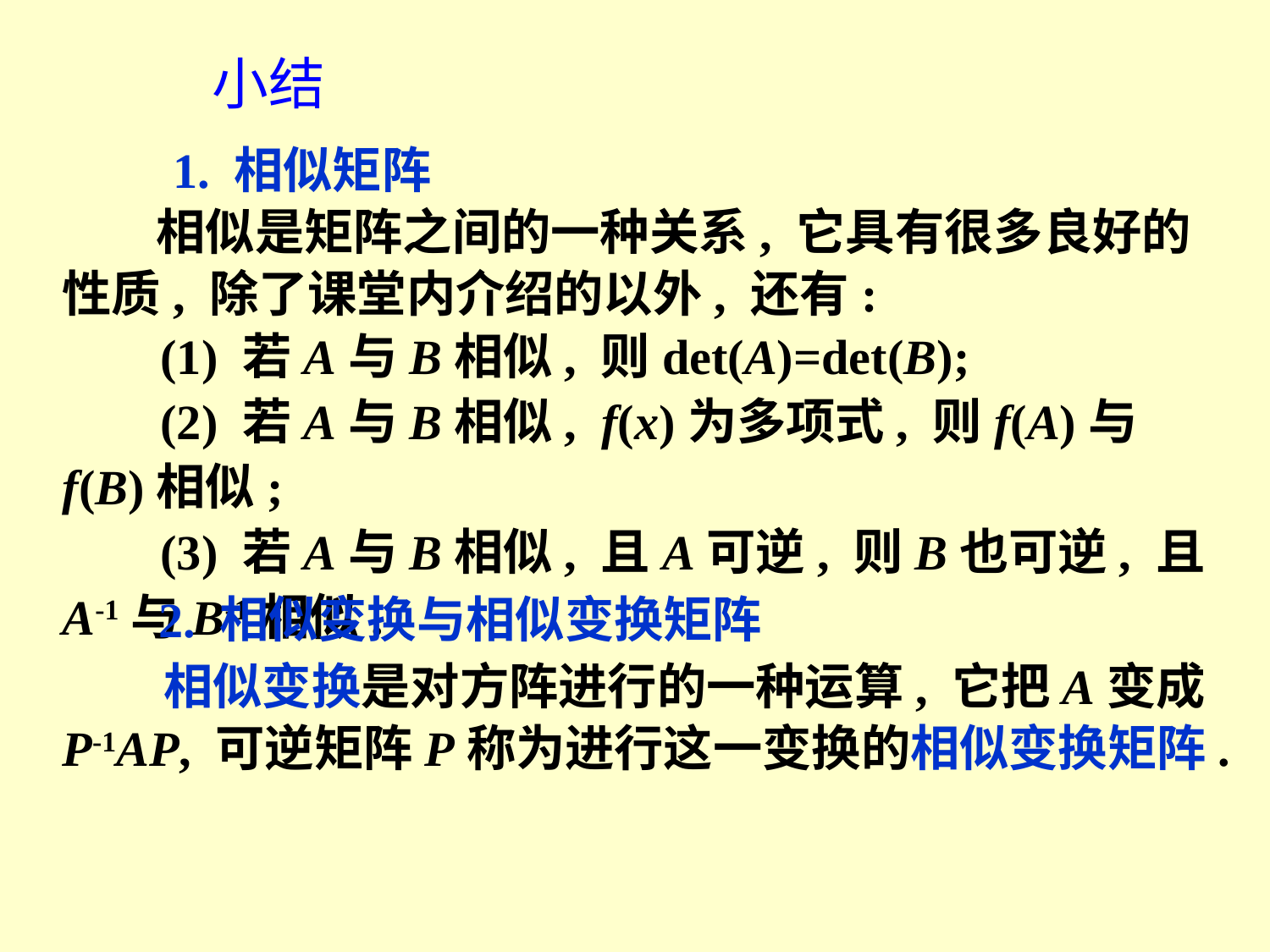

小结
　　1. 相似矩阵
　    相似是矩阵之间的一种关系, 它具有很多良好的性质, 除了课堂内介绍的以外, 还有:
        (1) 若A与B相似, 则det(A)=det(B);
        (2) 若A与B相似,  f(x)为多项式, 则f(A)与f(B)相似;
        (3) 若A与B相似, 且A可逆, 则B也可逆, 且A-1与B-1相似.
2. 相似变换与相似变换矩阵
        相似变换是对方阵进行的一种运算, 它把A变成
P-1AP, 可逆矩阵P称为进行这一变换的相似变换矩阵.